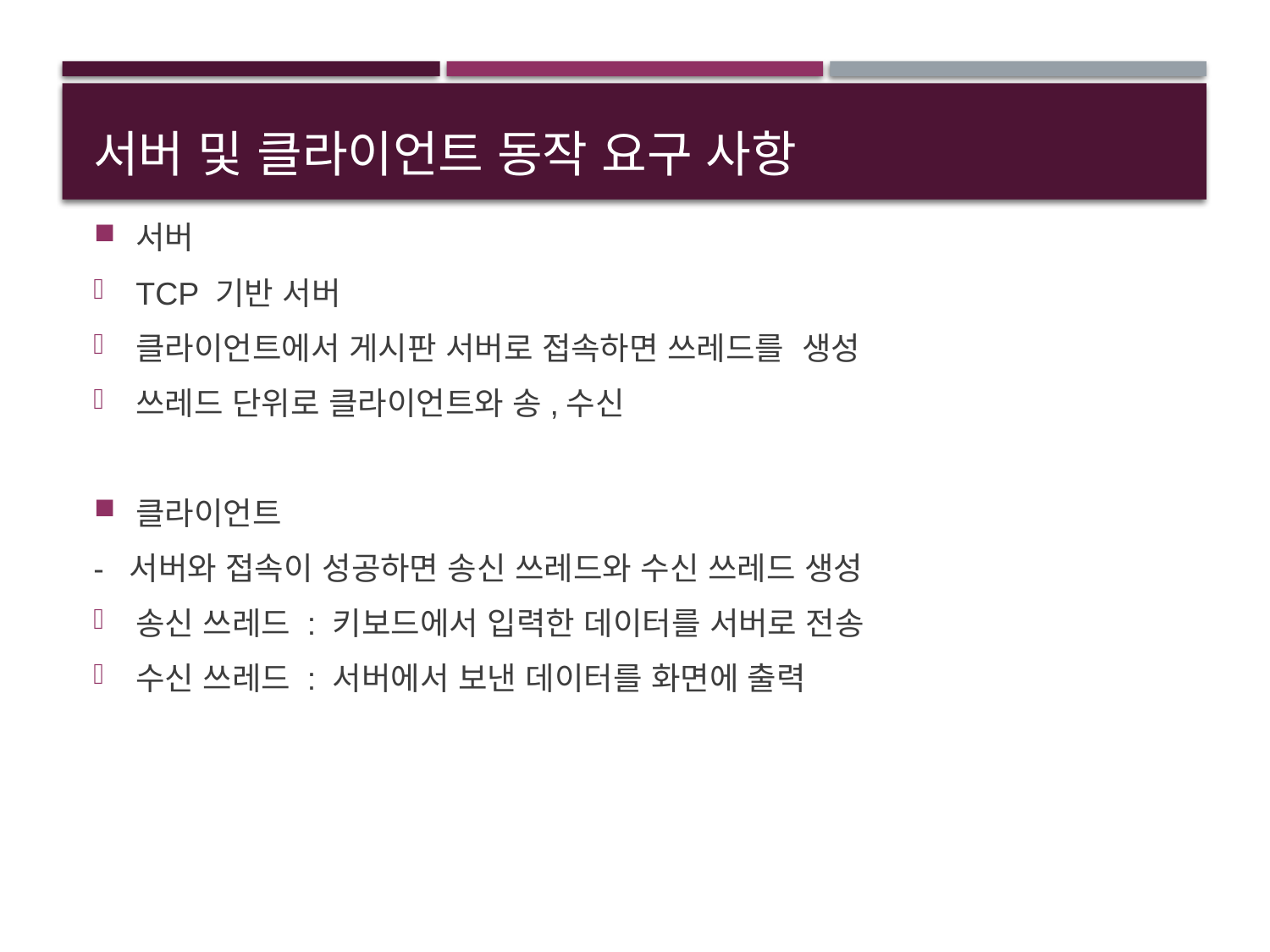

# 서버 및 클라이언트 동작 요구 사항
서버
TCP 기반 서버
클라이언트에서 게시판 서버로 접속하면 쓰레드를  생성
쓰레드 단위로 클라이언트와 송,수신

클라이언트
-  서버와 접속이 성공하면 송신 쓰레드와 수신 쓰레드 생성
송신 쓰레드 : 키보드에서 입력한 데이터를 서버로 전송
수신 쓰레드 : 서버에서 보낸 데이터를 화면에 출력